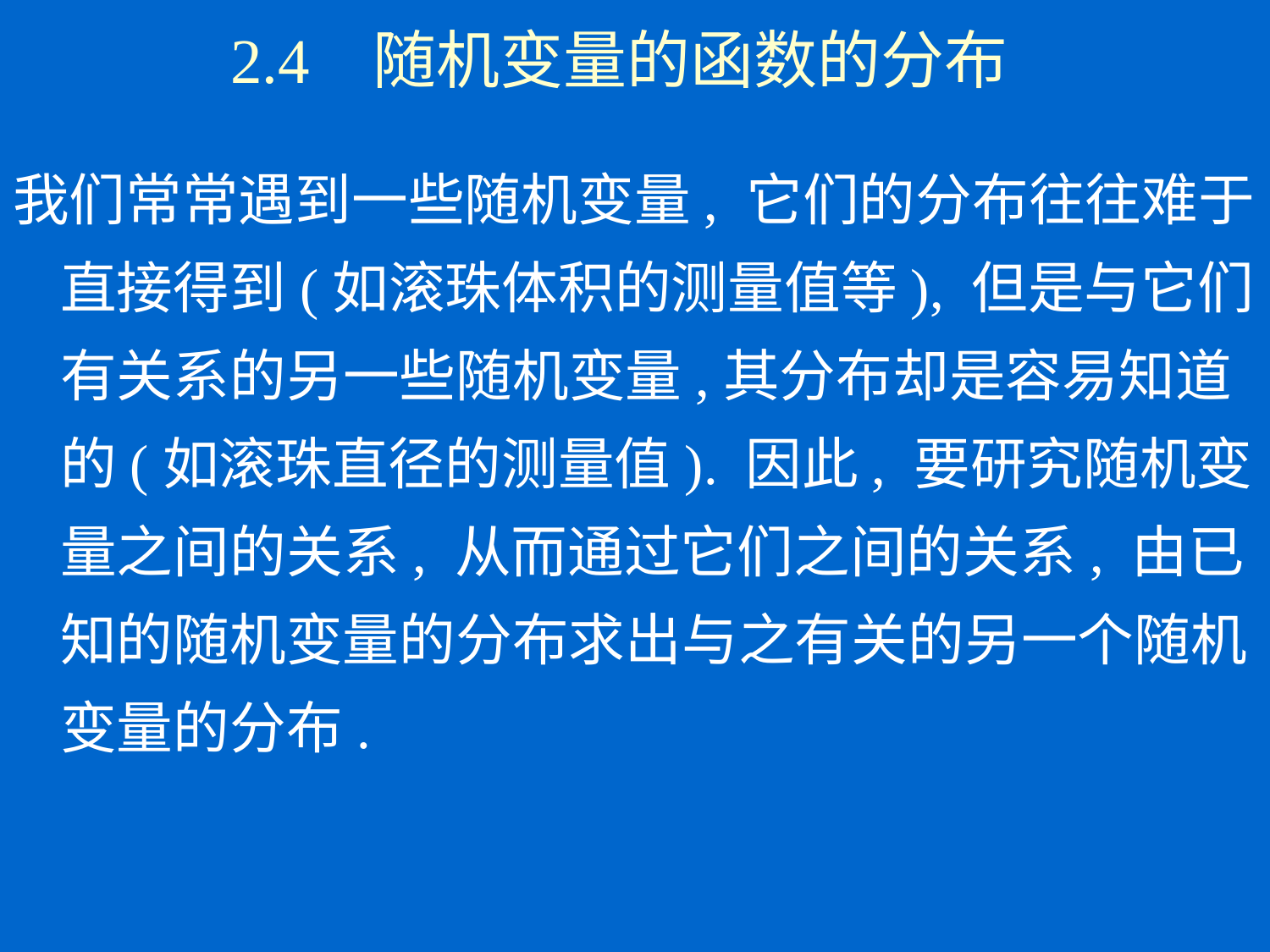

# 2.4   随机变量的函数的分布
我们常常遇到一些随机变量, 它们的分布往往难于直接得到(如滚珠体积的测量值等), 但是与它们有关系的另一些随机变量,其分布却是容易知道的(如滚珠直径的测量值). 因此, 要研究随机变量之间的关系, 从而通过它们之间的关系, 由已知的随机变量的分布求出与之有关的另一个随机变量的分布.